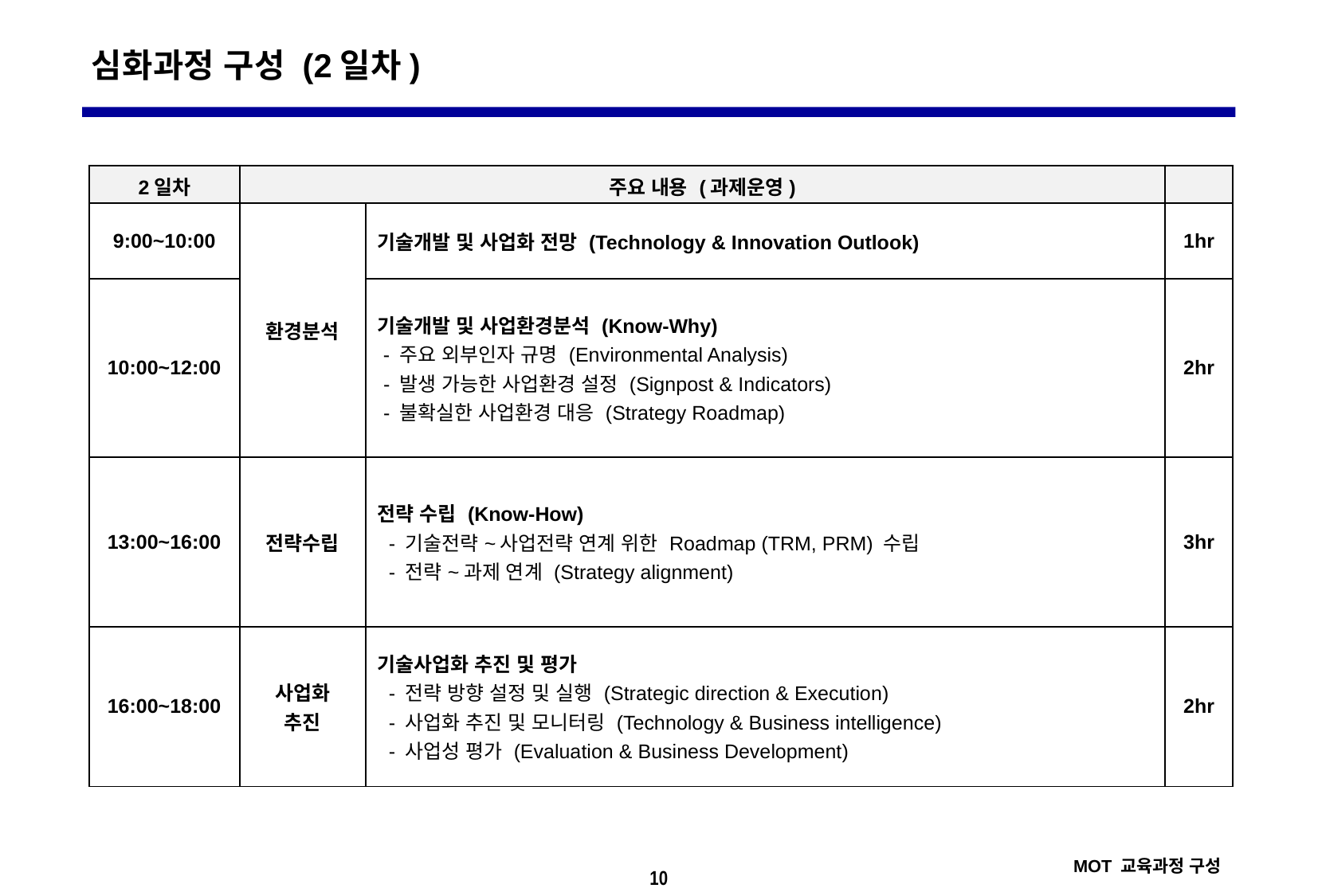

심화과정 구성 (2일차)
| 2일차 | 주요 내용 (과제운영) |  |  |
| --- | --- | --- | --- |
| 9:00~10:00 | 환경분석 | 기술개발 및 사업화 전망 (Technology & Innovation Outlook) | 1hr |
| 10:00~12:00 |  | 기술개발 및 사업환경분석 (Know-Why) - 주요 외부인자 규명 (Environmental Analysis) - 발생 가능한 사업환경 설정 (Signpost & Indicators) - 불확실한 사업환경 대응 (Strategy Roadmap) | 2hr |
| 13:00~16:00 | 전략수립 | 전략 수립 (Know-How) - 기술전략~사업전략 연계 위한 Roadmap (TRM, PRM) 수립 - 전략~과제 연계 (Strategy alignment) | 3hr |
| 16:00~18:00 | 사업화 추진 | 기술사업화 추진 및 평가 - 전략 방향 설정 및 실행 (Strategic direction & Execution) - 사업화 추진 및 모니터링 (Technology & Business intelligence) - 사업성 평가 (Evaluation & Business Development) | 2hr |